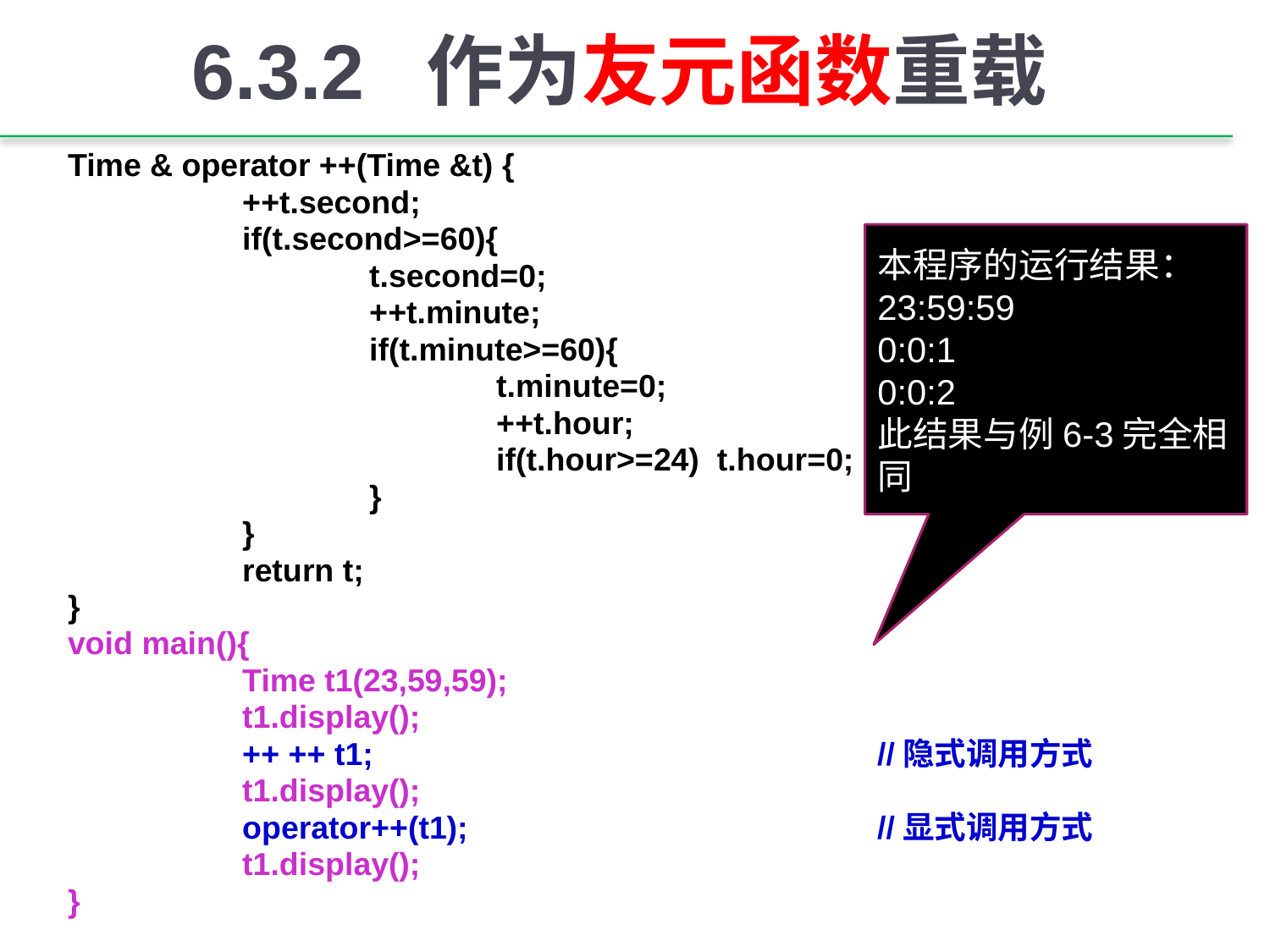

# 6.3.2  作为友元函数重载
Time & operator ++(Time &t) {
		++t.second;
		if(t.second>=60){
			t.second=0;
			++t.minute;
			if(t.minute>=60){
				t.minute=0;
				++t.hour;
				if(t.hour>=24)  t.hour=0;
			}
		}
		return t;
}
void main(){
		Time t1(23,59,59);
		t1.display();
		++ ++ t1;                       			//隐式调用方式
		t1.display();
		operator++(t1);              			//显式调用方式
		t1.display();
}
本程序的运行结果：
23:59:59
0:0:1
0:0:2
此结果与例6-3完全相同